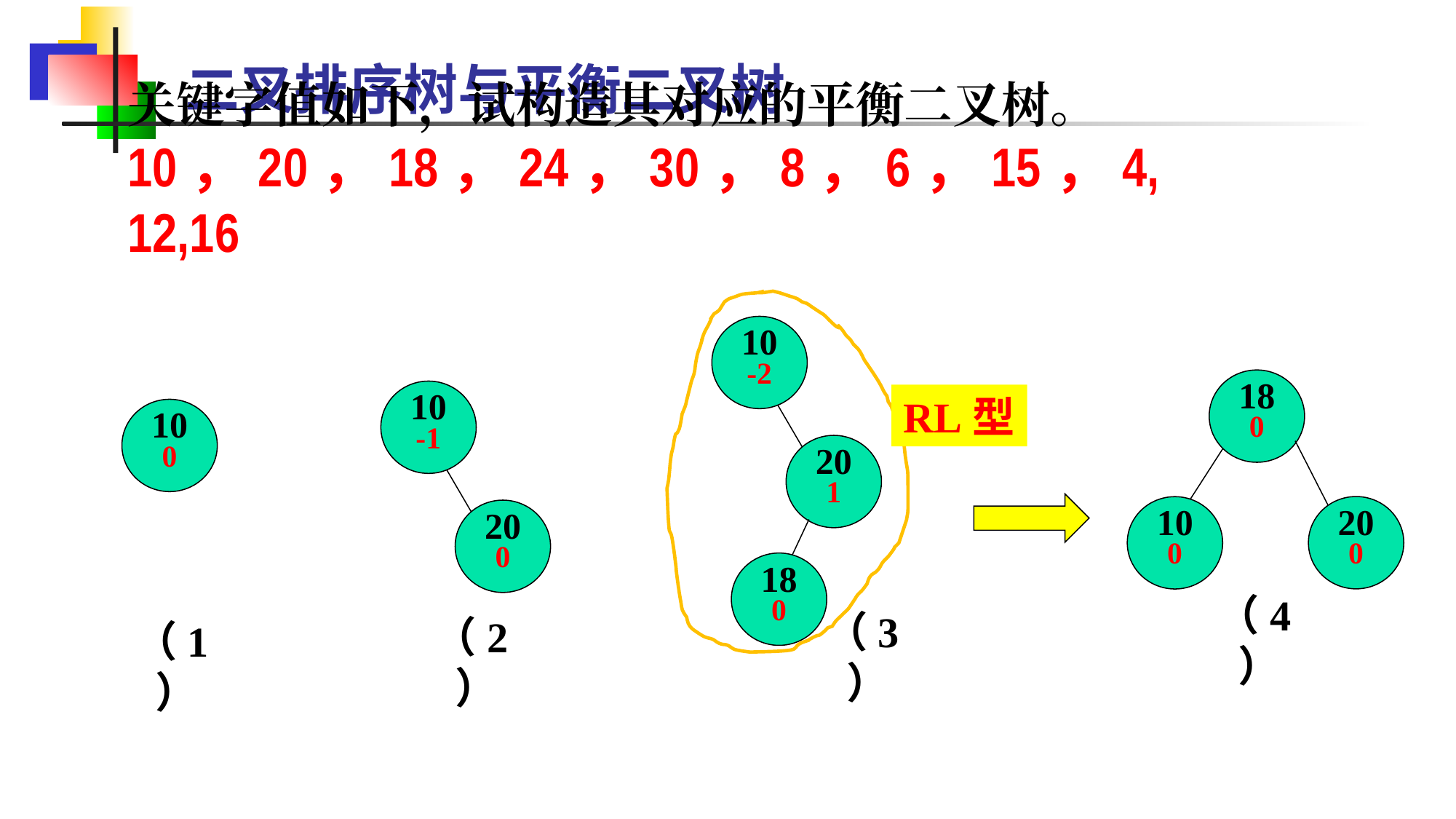

二叉排序树与平衡二叉树
关键字值如下，试构造其对应的平衡二叉树。
10，20，18，24，30，8，6，15，4, 12,16

RL型
10 -2

20 1

18 0
（3）
18 0

10 0

20 0
（4）
10 -1

20 0
（2）
10 0
（1）